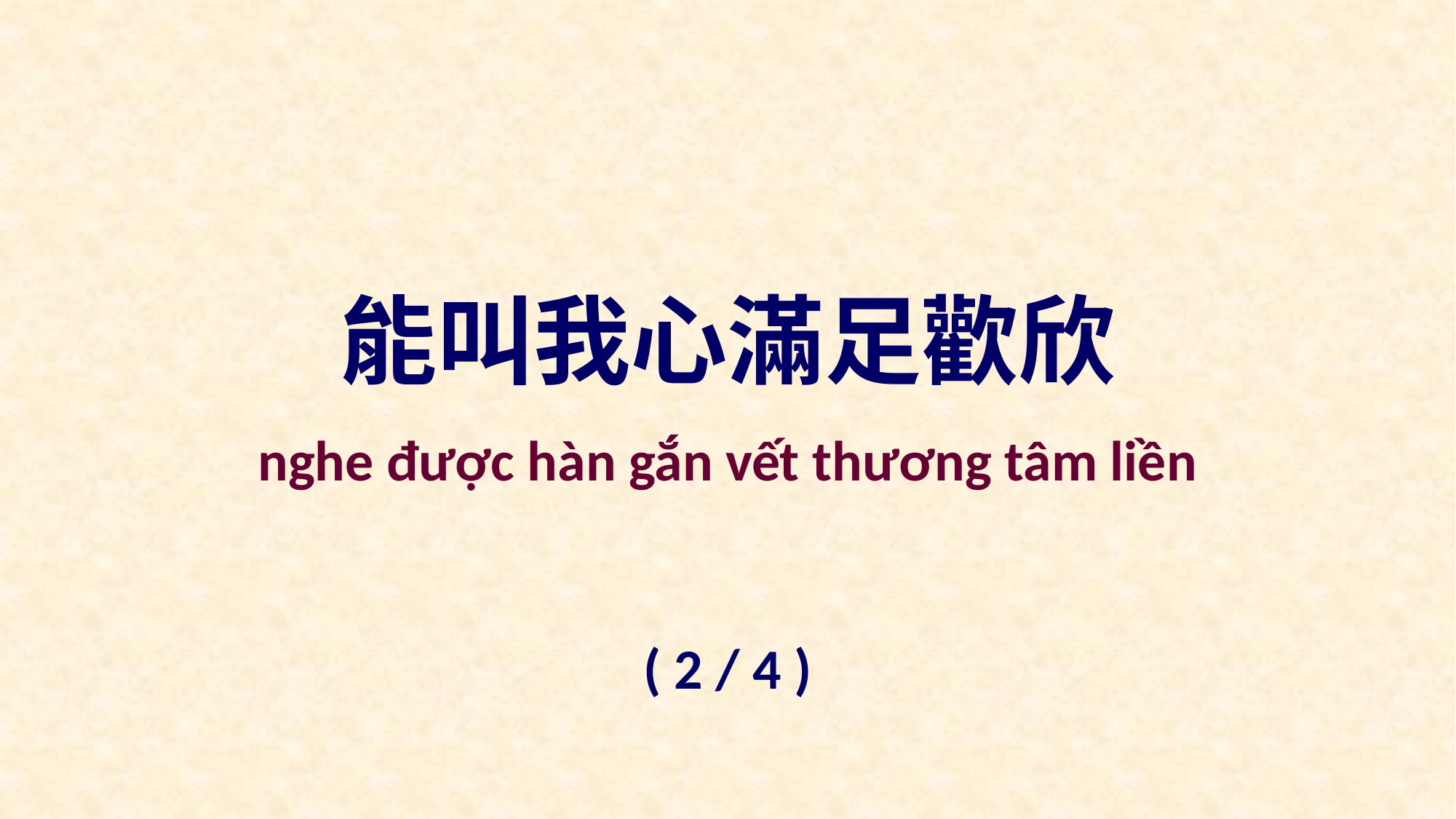

能叫我心滿足歡欣
nghe được hàn gắn vết thương tâm liền
( 2 / 4 )